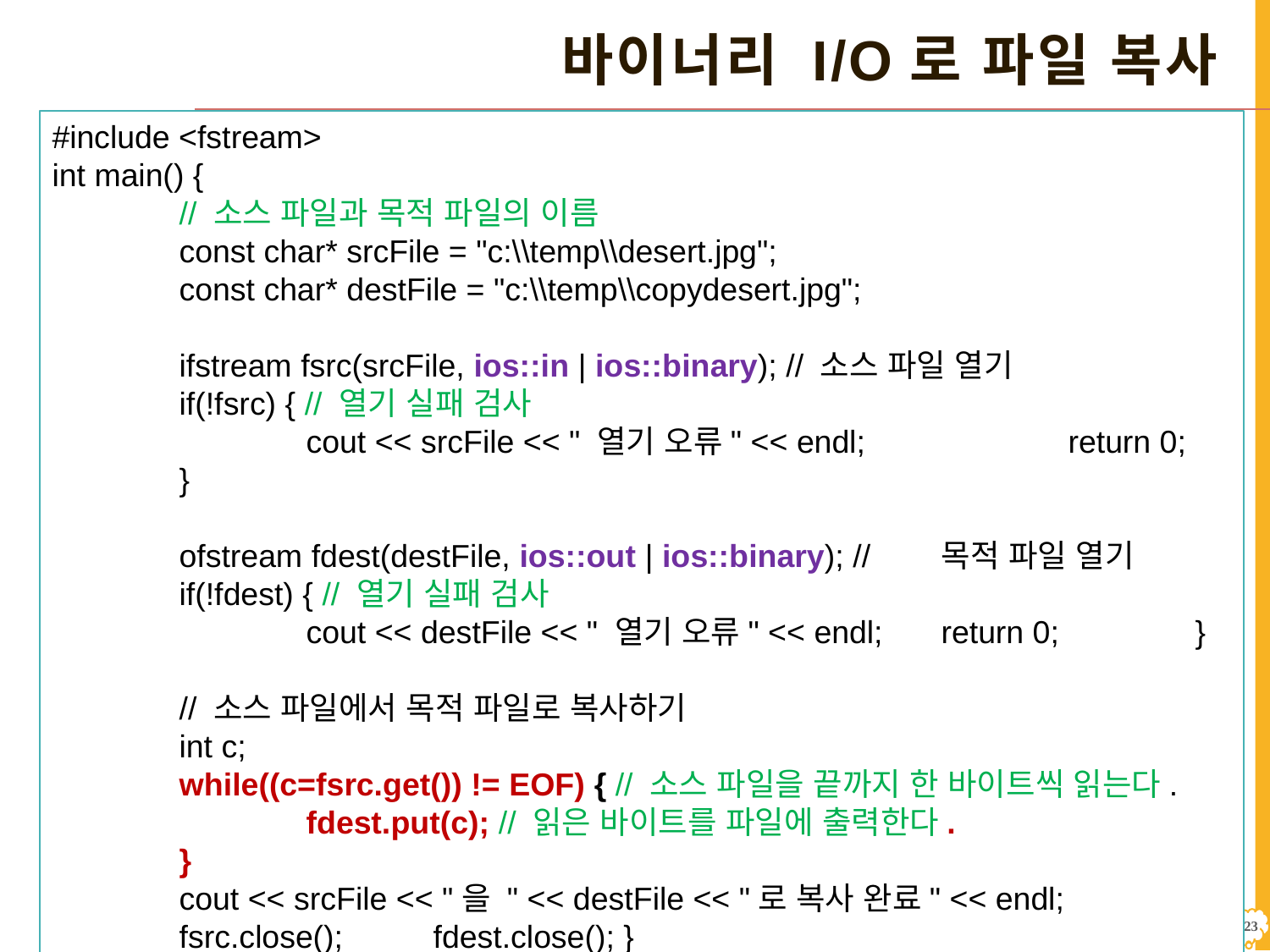

# 바이너리 I/O로 파일 복사
#include <fstream>
int main() {
	// 소스 파일과 목적 파일의 이름
	const char* srcFile = "c:\\temp\\desert.jpg";
	const char* destFile = "c:\\temp\\copydesert.jpg";

	ifstream fsrc(srcFile, ios::in | ios::binary); // 소스 파일 열기
	if(!fsrc) { // 열기 실패 검사
		cout << srcFile << " 열기 오류" << endl; 		return 0; 	}

	ofstream fdest(destFile, ios::out | ios::binary); //	목적 파일 열기
	if(!fdest) { // 열기 실패 검사
		cout << destFile << " 열기 오류" << endl; 	return 0; 	}

	// 소스 파일에서 목적 파일로 복사하기
	int c;
	while((c=fsrc.get()) != EOF) { // 소스 파일을 끝까지 한 바이트씩 읽는다.
		fdest.put(c); // 읽은 바이트를 파일에 출력한다.
	}
	cout << srcFile << "을 " << destFile << "로 복사 완료" << endl;
	fsrc.close(); 	fdest.close(); }
get(), put() 함수를 이용하여 c:\temp에 있는 desert.jpg를 c:\temp\copydesert.jpg로 복사하라.
23